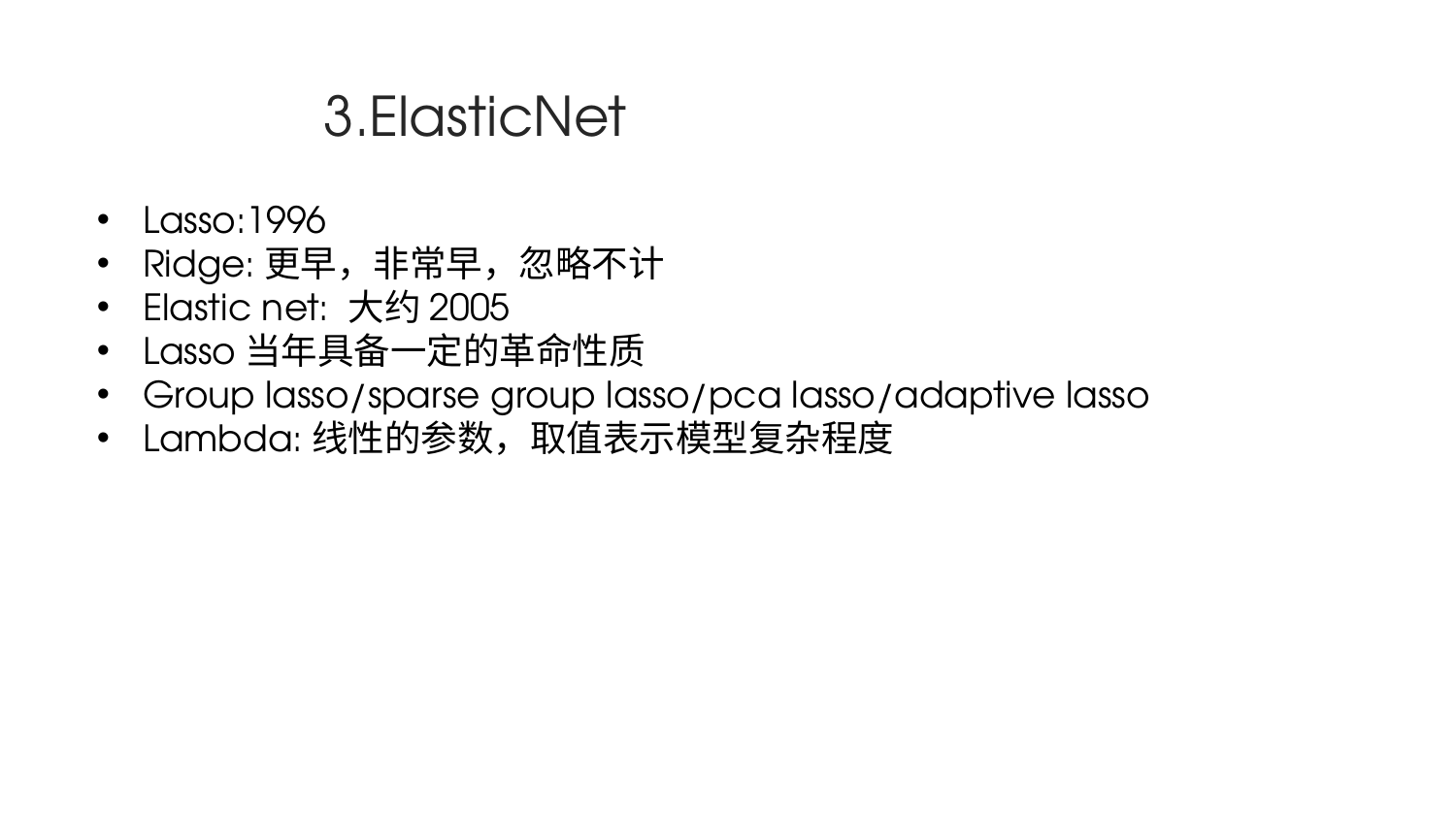

# 3.ElasticNet
Lasso:1996
Ridge:更早，非常早，忽略不计
Elastic net: 大约2005
Lasso当年具备一定的革命性质
Group lasso/sparse group lasso/pca lasso/adaptive lasso
Lambda:线性的参数，取值表示模型复杂程度